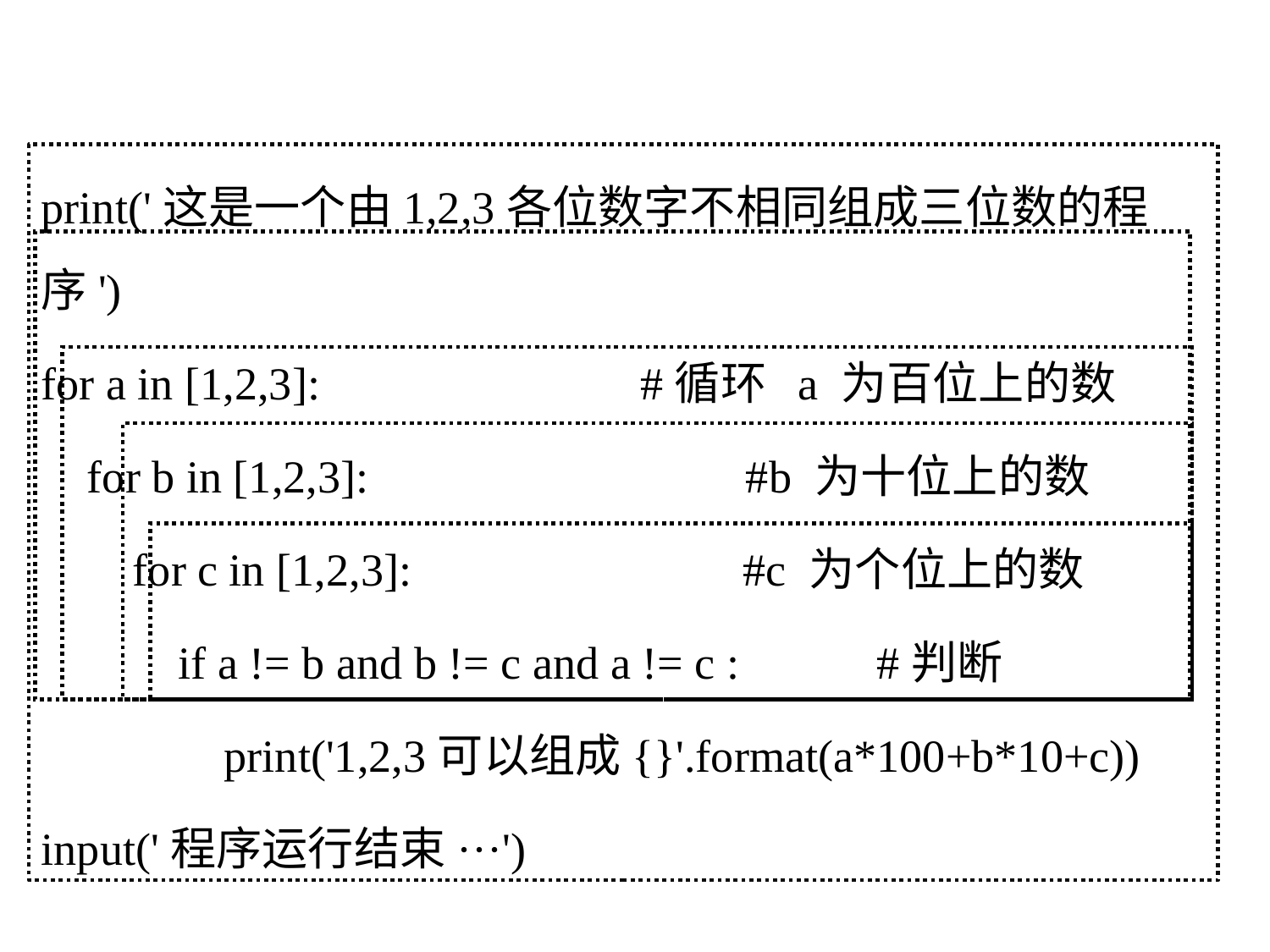

print('这是一个由1,2,3各位数字不相同组成三位数的程序')
for a in [1,2,3]:                            #循环  a 为百位上的数
    for b in [1,2,3]:                                 #b 为十位上的数
        for c in [1,2,3]:                             #c 为个位上的数
            if a != b and b != c and a != c :            #判断
                print('1,2,3可以组成{}'.format(a*100+b*10+c))
input('程序运行结束···')